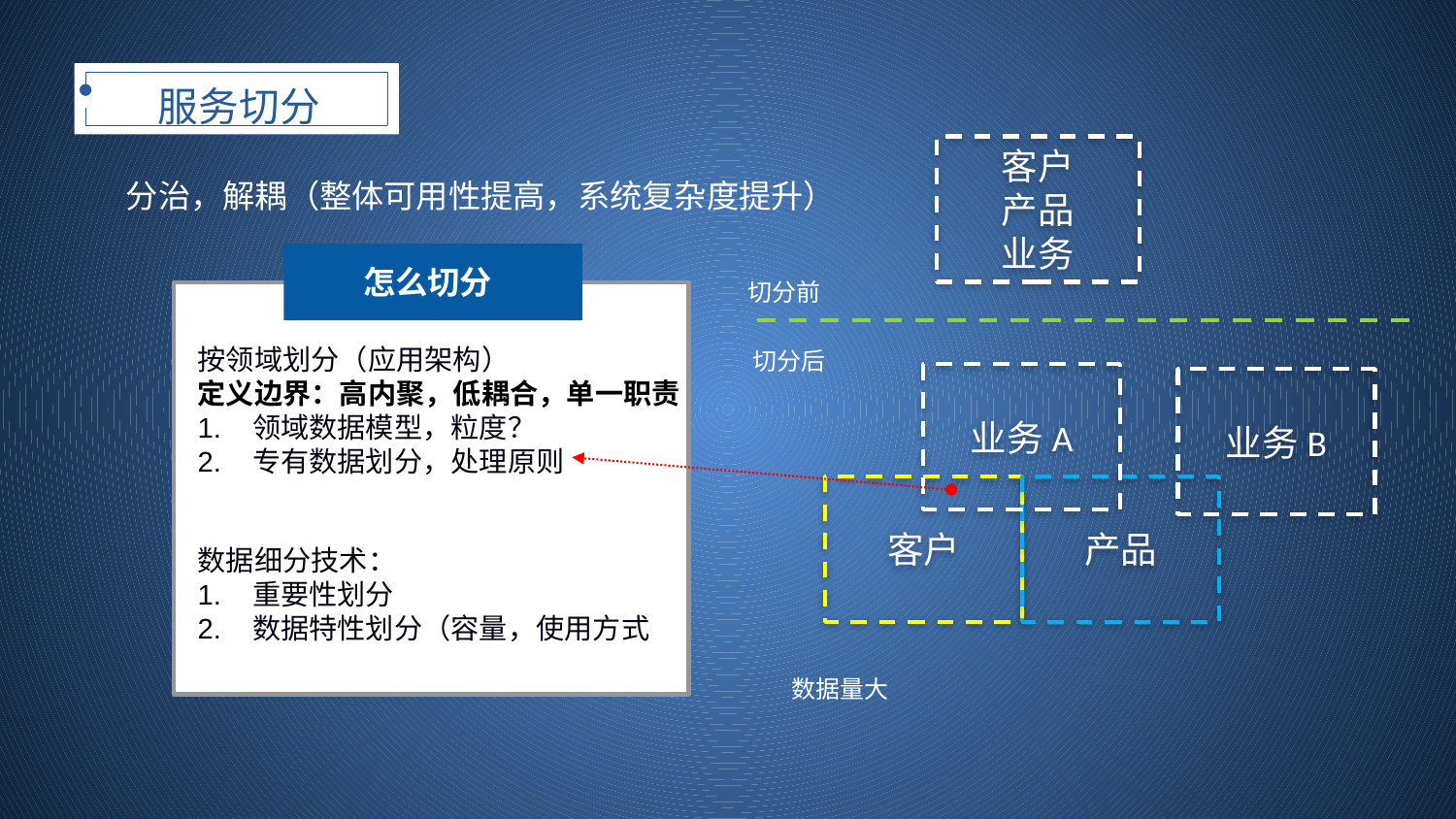

服务切分

客户
产品
业务
分治，解耦（整体可用性提高，系统复杂度提升）

怎么切分

按领域划分（应用架构）
定义边界：高内聚，低耦合，单一职责
领域数据模型，粒度？
专有数据划分，处理原则
切分前
切分后

业务A

业务B

客户

产品

数据细分技术：
重要性划分
数据特性划分（容量，使用方式
数据量大